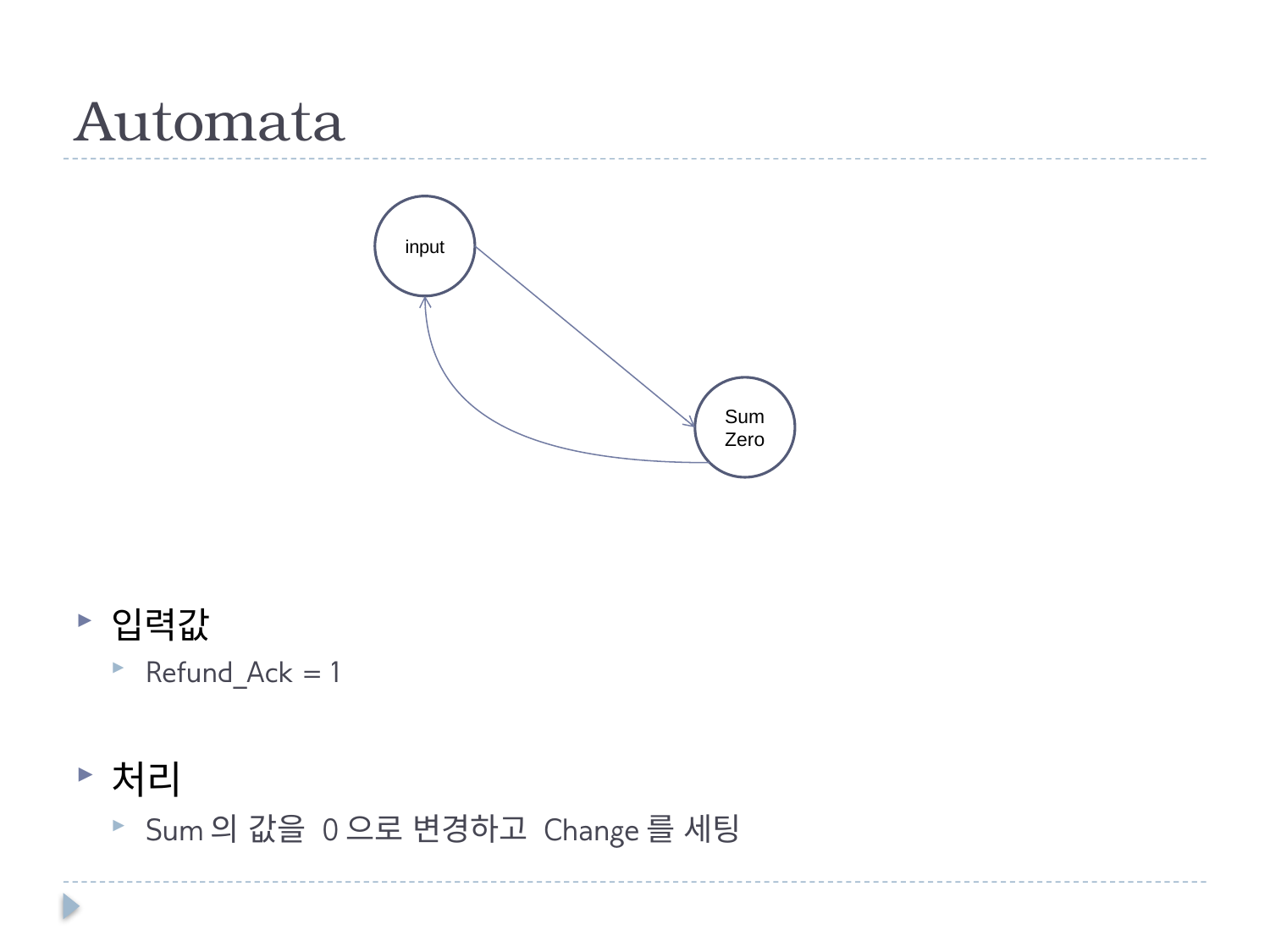

# Automata
input
Sum
Zero
입력값
Refund_Ack = 1

처리
Sum의 값을 0으로 변경하고 Change를 세팅